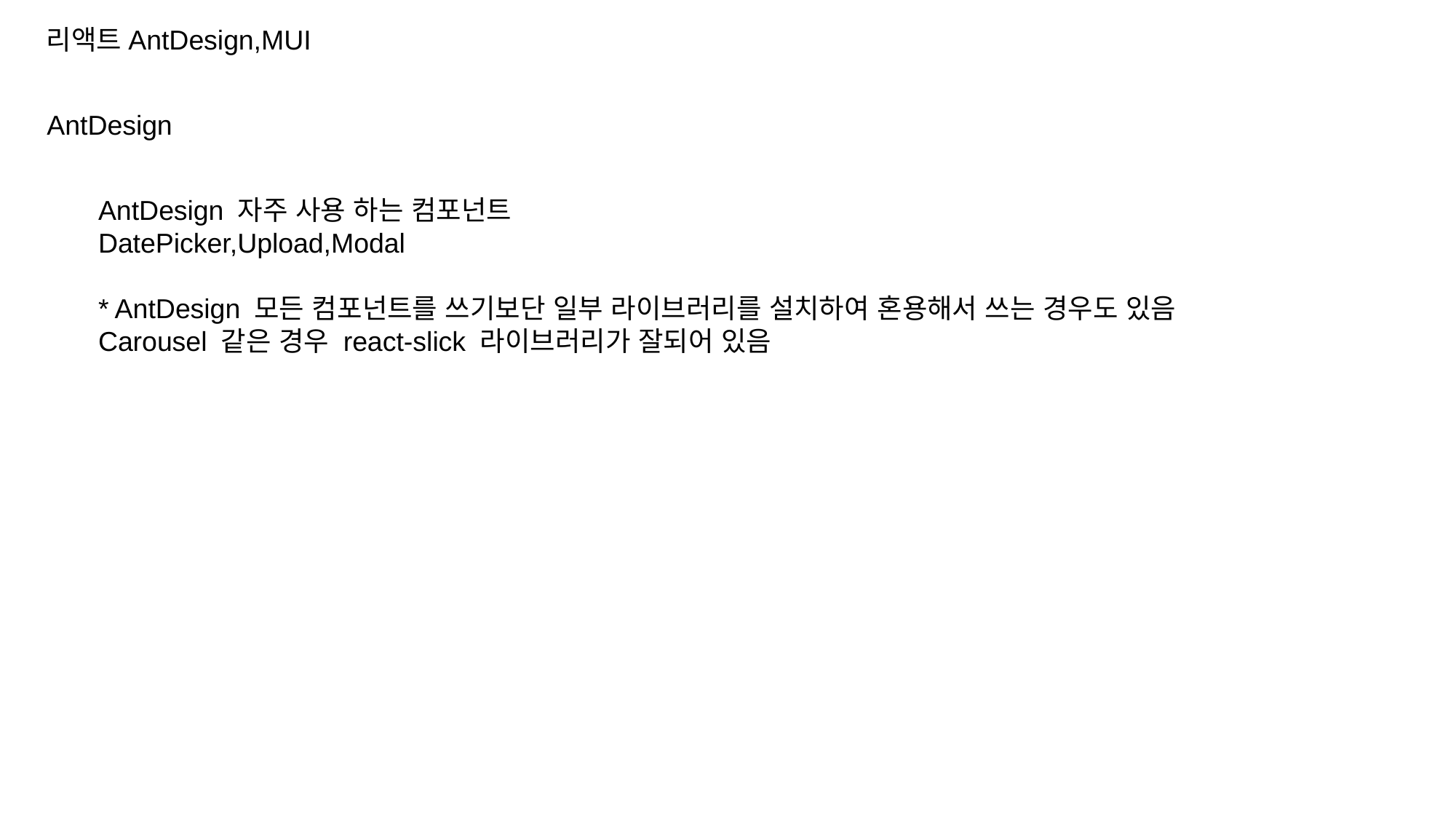

리액트AntDesign,MUI
AntDesign
AntDesign 자주 사용 하는 컴포넌트
DatePicker,Upload,Modal

* AntDesign 모든 컴포넌트를 쓰기보단 일부 라이브러리를 설치하여 혼용해서 쓰는 경우도 있음
Carousel 같은 경우 react-slick 라이브러리가 잘되어 있음